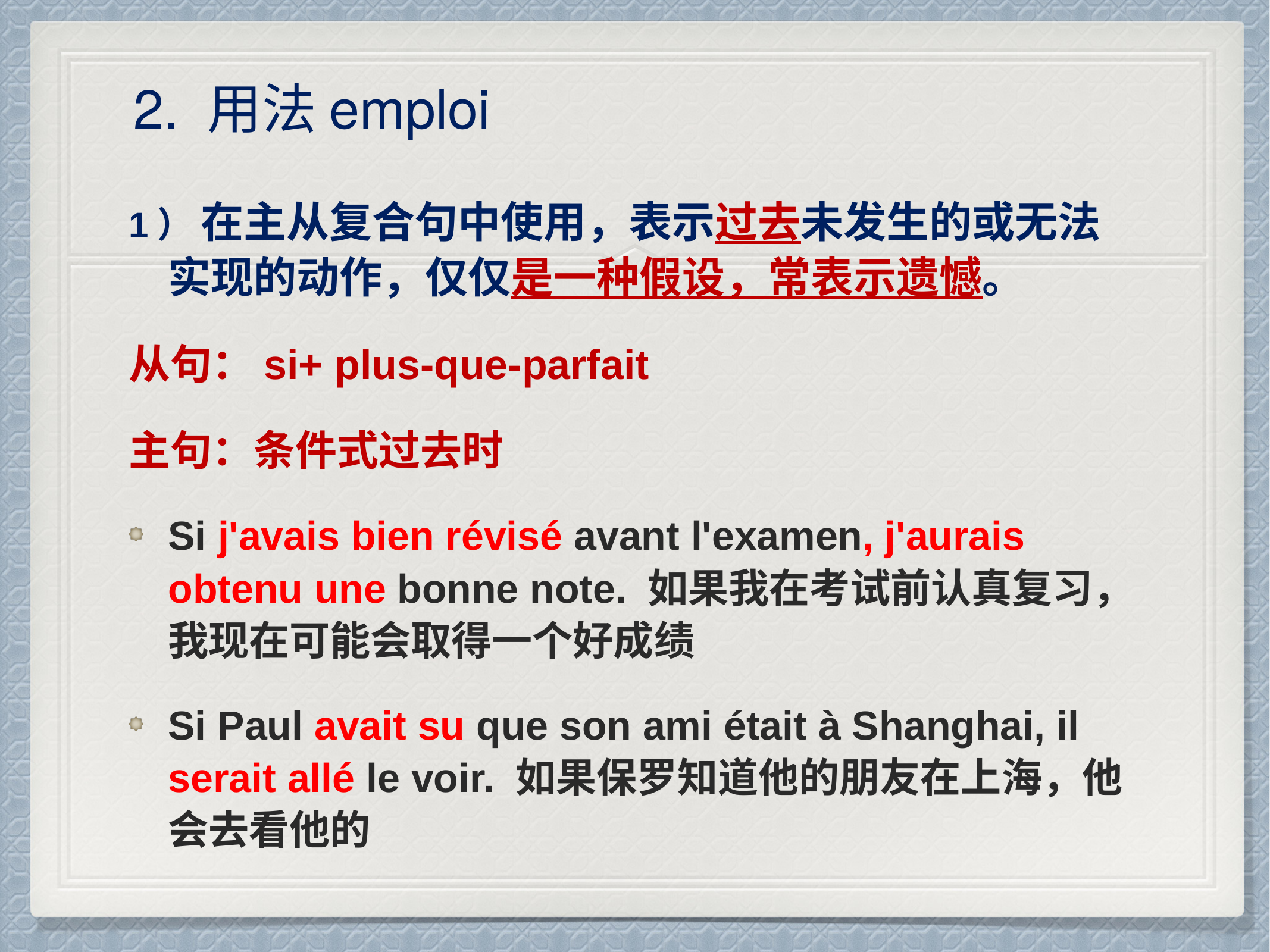

# 2. 用法emploi
1） 在主从复合句中使用，表示过去未发生的或无法实现的动作，仅仅是一种假设，常表示遗憾。
从句：si+ plus-que-parfait
主句：条件式过去时
Si j'avais bien révisé avant l'examen, j'aurais obtenu une bonne note. 如果我在考试前认真复习，我现在可能会取得一个好成绩
Si Paul avait su que son ami était à Shanghai, il serait allé le voir. 如果保罗知道他的朋友在上海，他会去看他的